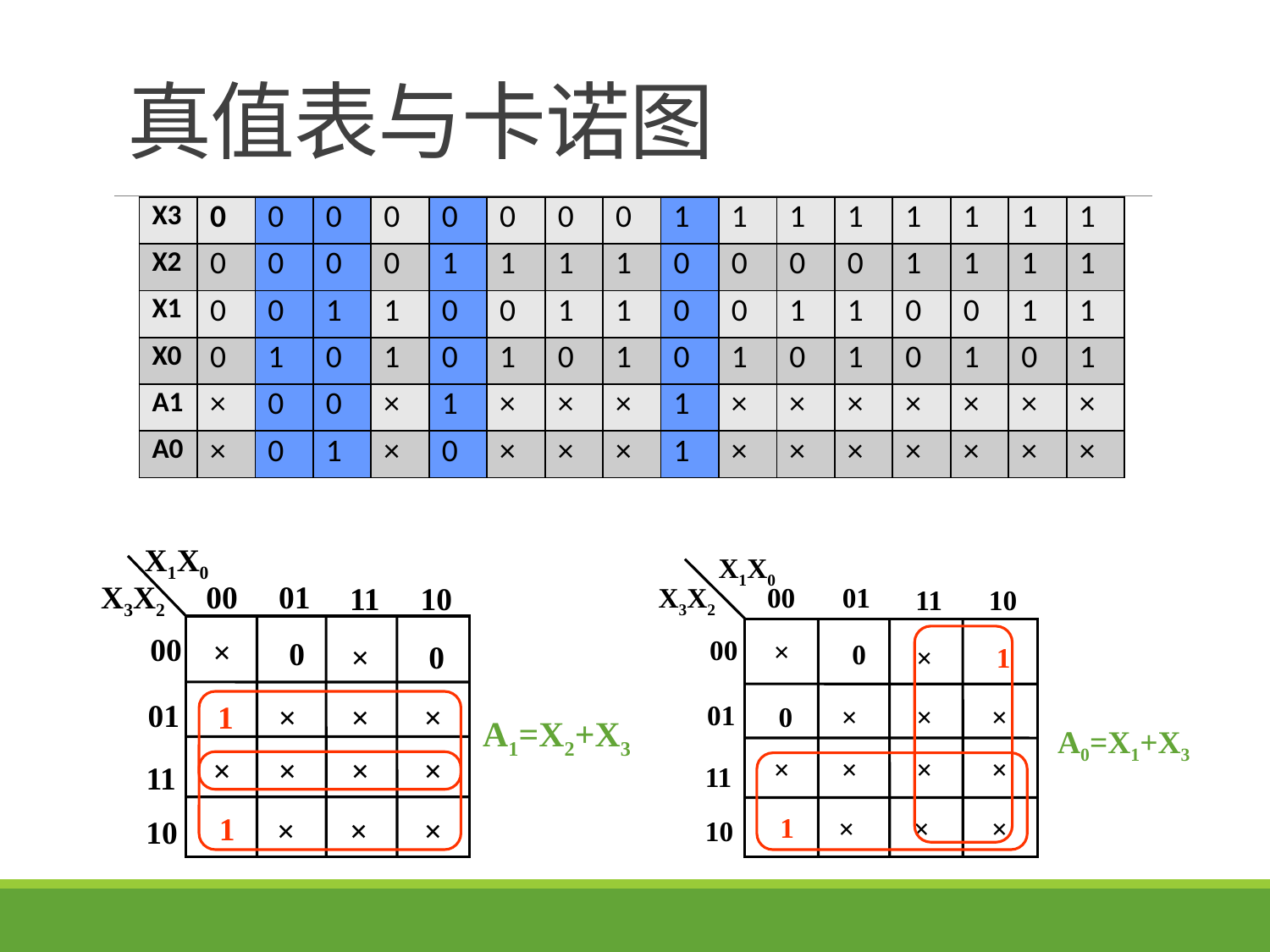

# 真值表与卡诺图
| X3 | 0 | 0 | 0 | 0 | 0 | 0 | 0 | 0 | 1 | 1 | 1 | 1 | 1 | 1 | 1 | 1 |
| --- | --- | --- | --- | --- | --- | --- | --- | --- | --- | --- | --- | --- | --- | --- | --- | --- |
| X2 | 0 | 0 | 0 | 0 | 1 | 1 | 1 | 1 | 0 | 0 | 0 | 0 | 1 | 1 | 1 | 1 |
| X1 | 0 | 0 | 1 | 1 | 0 | 0 | 1 | 1 | 0 | 0 | 1 | 1 | 0 | 0 | 1 | 1 |
| X0 | 0 | 1 | 0 | 1 | 0 | 1 | 0 | 1 | 0 | 1 | 0 | 1 | 0 | 1 | 0 | 1 |
| A1 | × | 0 | 0 | × | 1 | × | × | × | 1 | × | × | × | × | × | × | × |
| A0 | × | 0 | 1 | × | 0 | × | × | × | 1 | × | × | × | × | × | × | × |
X1X0

X3X2
00
01
11
10

00
×
0
×
0

01

1
×
×
×
A1=X2+X3

×
×
×
×
11

1
×
×
×
10
X1X0

X3X2
00
01
11
10

00
×
0
×
1

01
0
×
×
×
A0=X1+X3

×
×
×
×
11

1
×
×
×
10